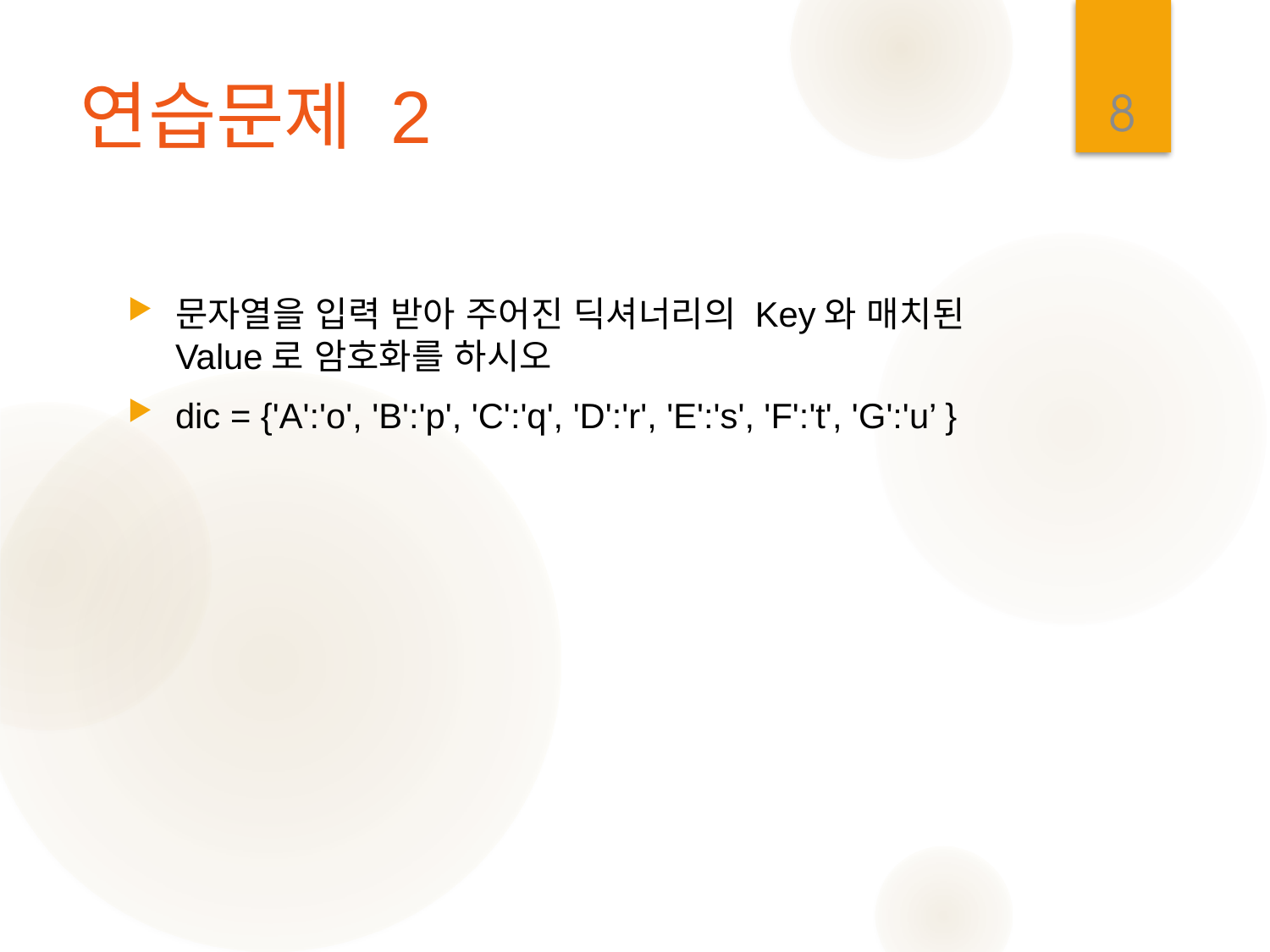

8
# 연습문제 2
문자열을 입력 받아 주어진 딕셔너리의 Key와 매치된 Value로 암호화를 하시오
dic = {'A':'o', 'B':'p', 'C':'q', 'D':'r', 'E':'s', 'F':'t', 'G':'u’ }